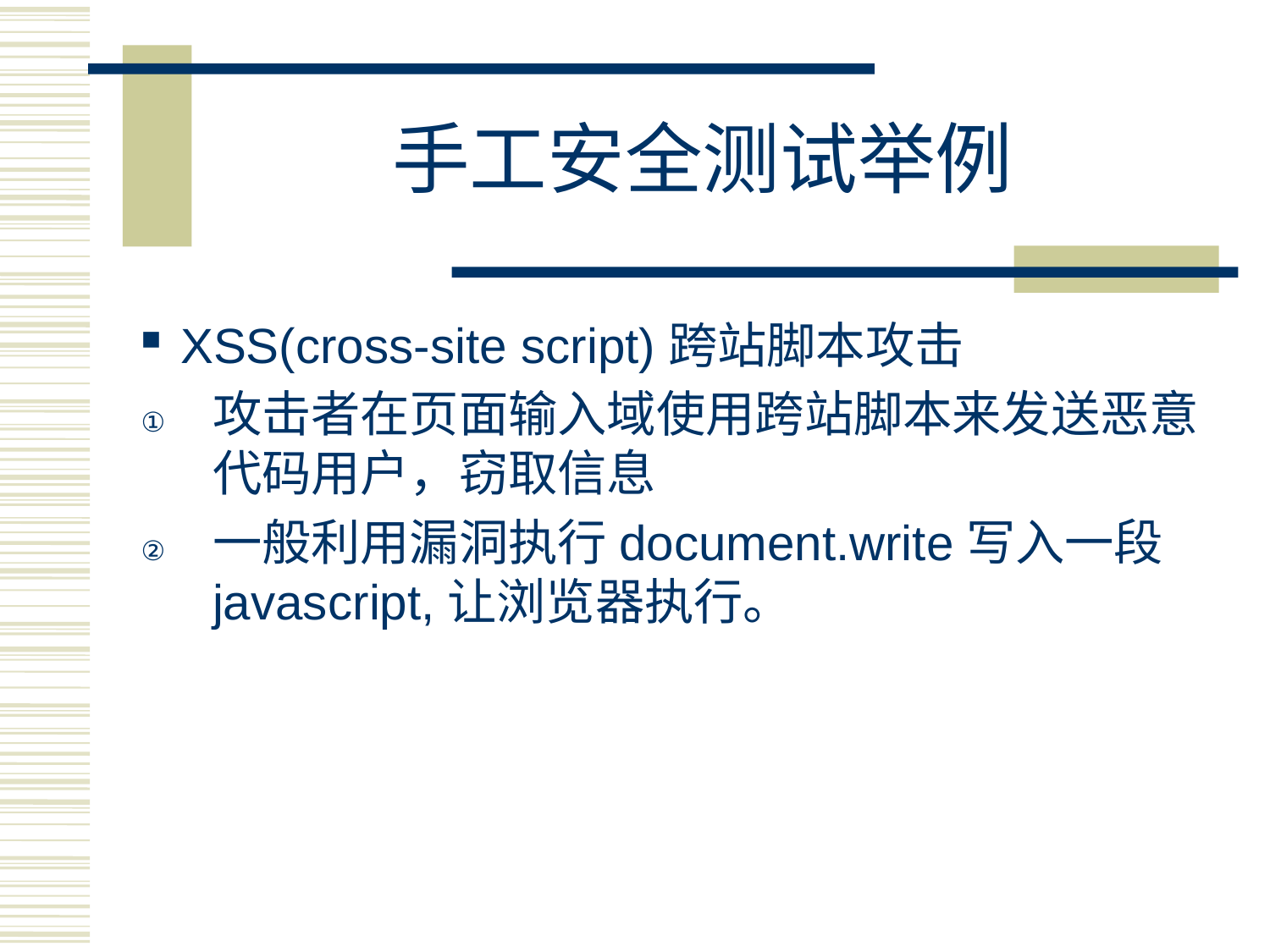

# 手工安全测试举例
XSS(cross-site script)跨站脚本攻击
攻击者在页面输入域使用跨站脚本来发送恶意代码用户，窃取信息
一般利用漏洞执行document.write写入一段javascript,让浏览器执行。